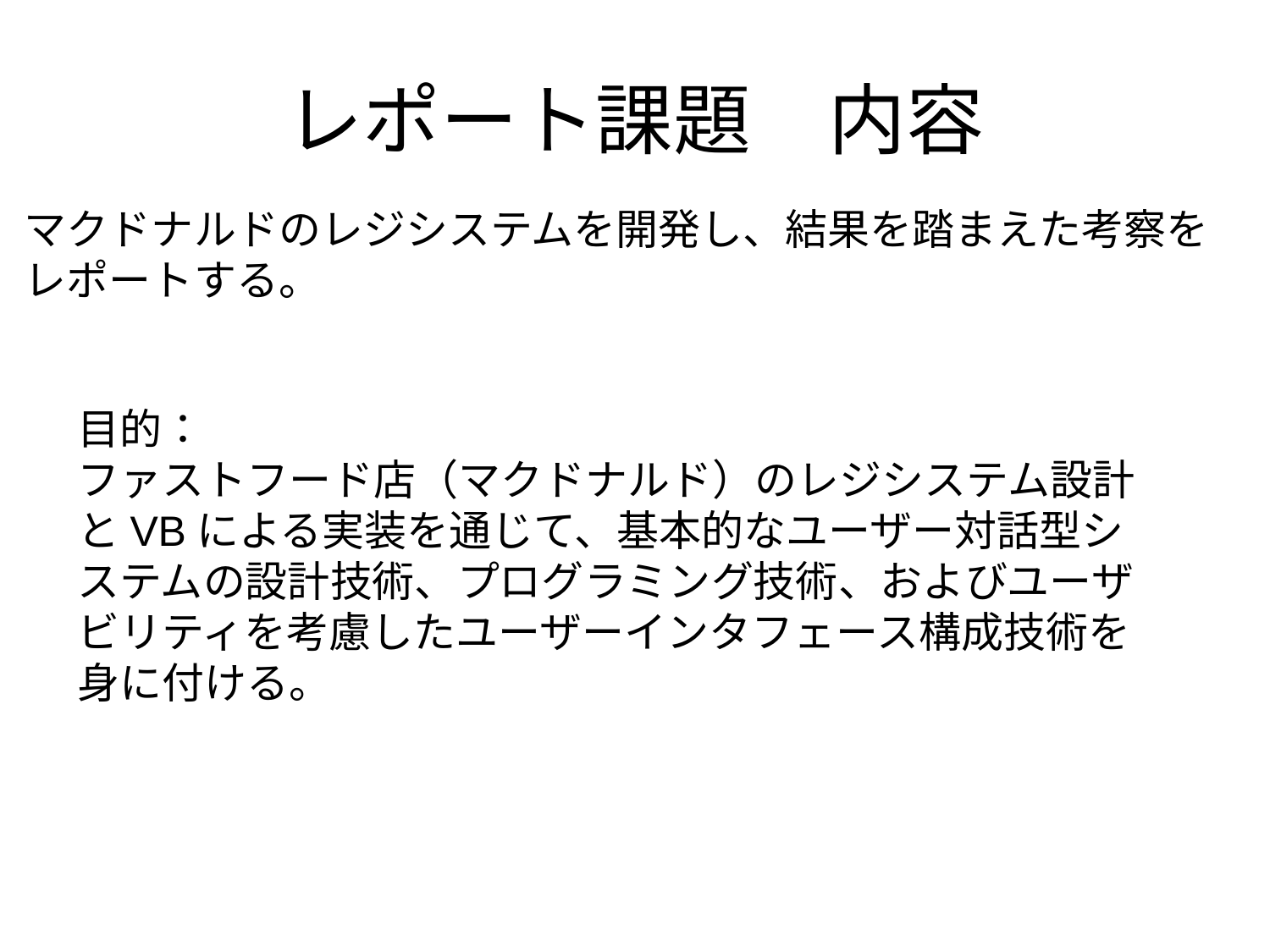

# レポート課題　内容
マクドナルドのレジシステムを開発し、結果を踏まえた考察を
レポートする。
目的：
ファストフード店（マクドナルド）のレジシステム設計とVBによる実装を通じて、基本的なユーザー対話型システムの設計技術、プログラミング技術、およびユーザビリティを考慮したユーザーインタフェース構成技術を身に付ける。